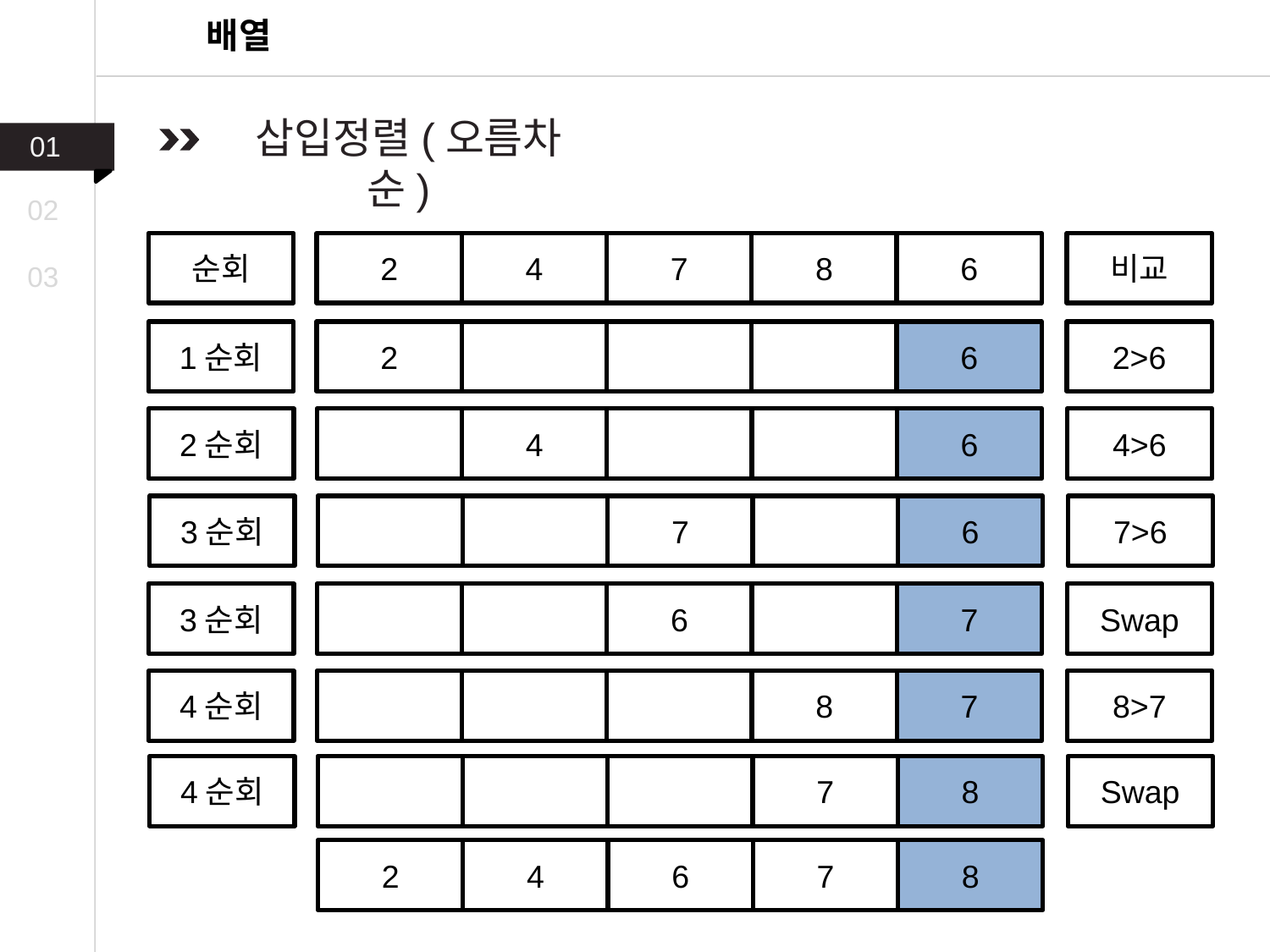

배열
 삽입정렬(오름차순)
01

02
순회
2
4
7
8
6
비교
03
1순회
2

6
2>6
2순회

4

6
4>6
3순회

7

6
7>6
3순회

6

7
Swap
4순회

8
7
8>7
4순회

7
8
Swap
2
4
6
7
8